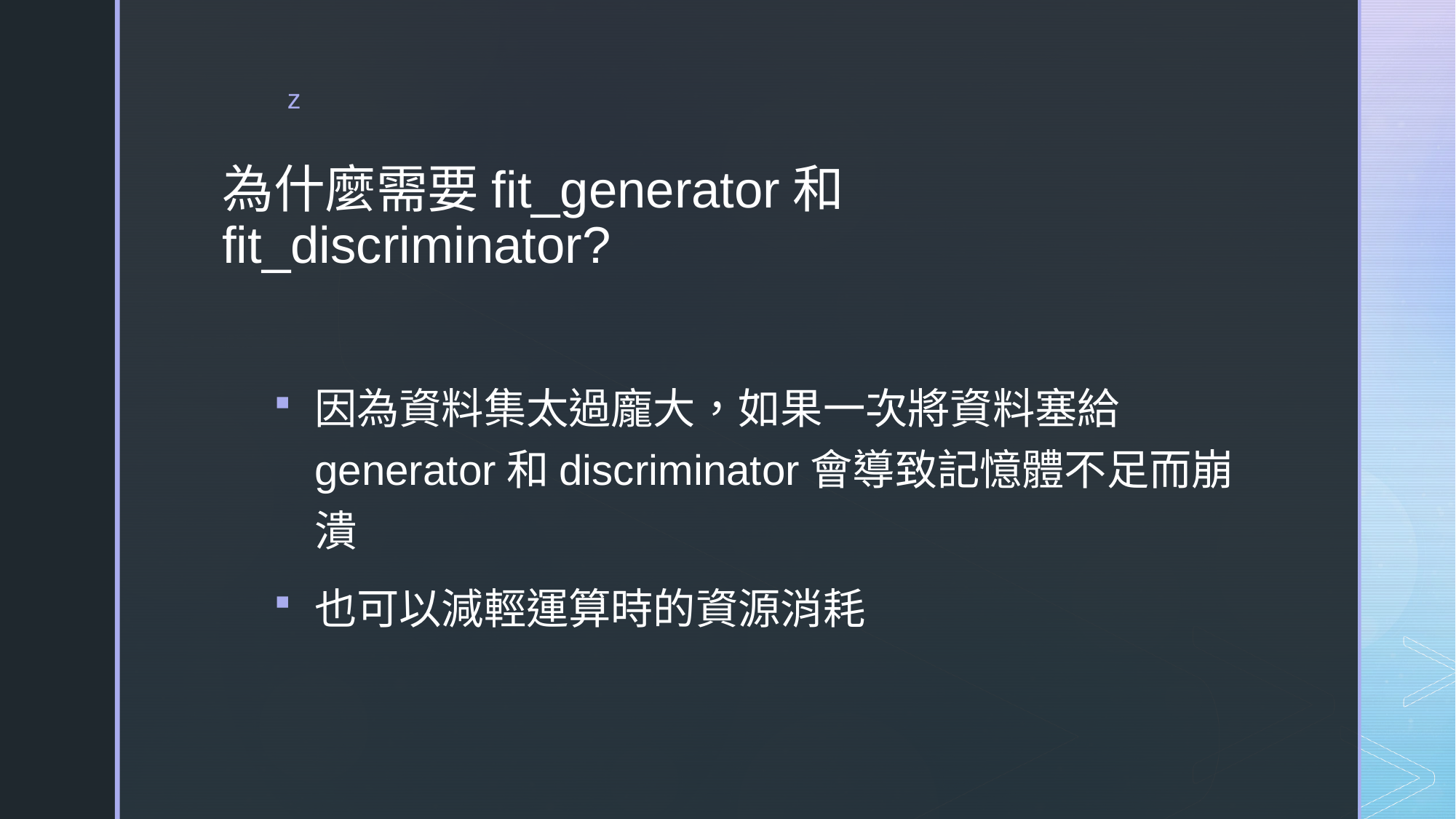

# 為什麼需要fit_generator和fit_discriminator?
因為資料集太過龐大，如果一次將資料塞給generator和discriminator會導致記憶體不足而崩潰
也可以減輕運算時的資源消耗